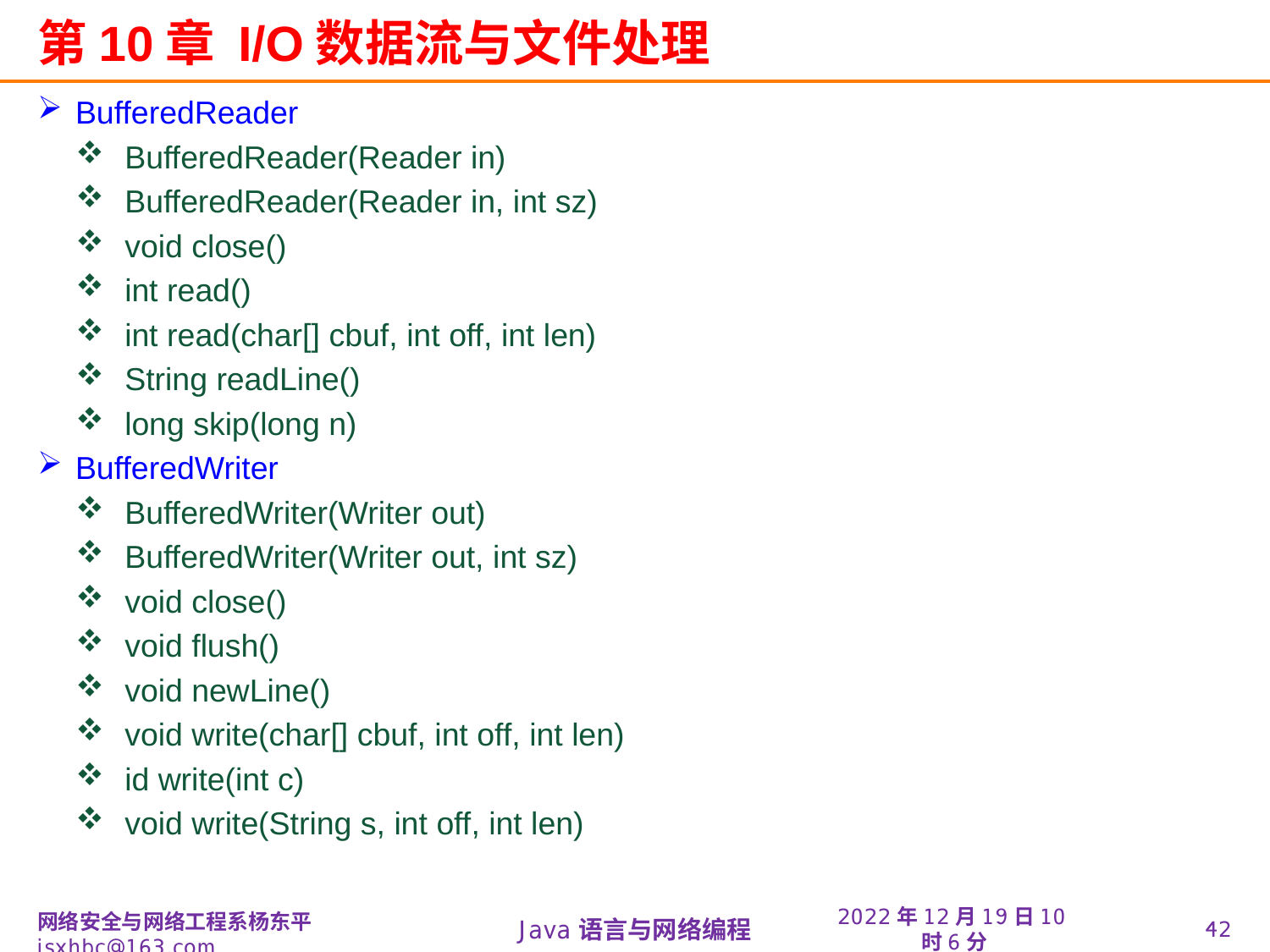

# 第10章 I/O数据流与文件处理
BufferedReader
BufferedReader(Reader in)
BufferedReader(Reader in, int sz)
void close()
int read()
int read(char[] cbuf, int off, int len)
String readLine()
long skip(long n)
BufferedWriter
BufferedWriter(Writer out)
BufferedWriter(Writer out, int sz)
void close()
void flush()
void newLine()
void write(char[] cbuf, int off, int len)
id write(int c)
void write(String s, int off, int len)